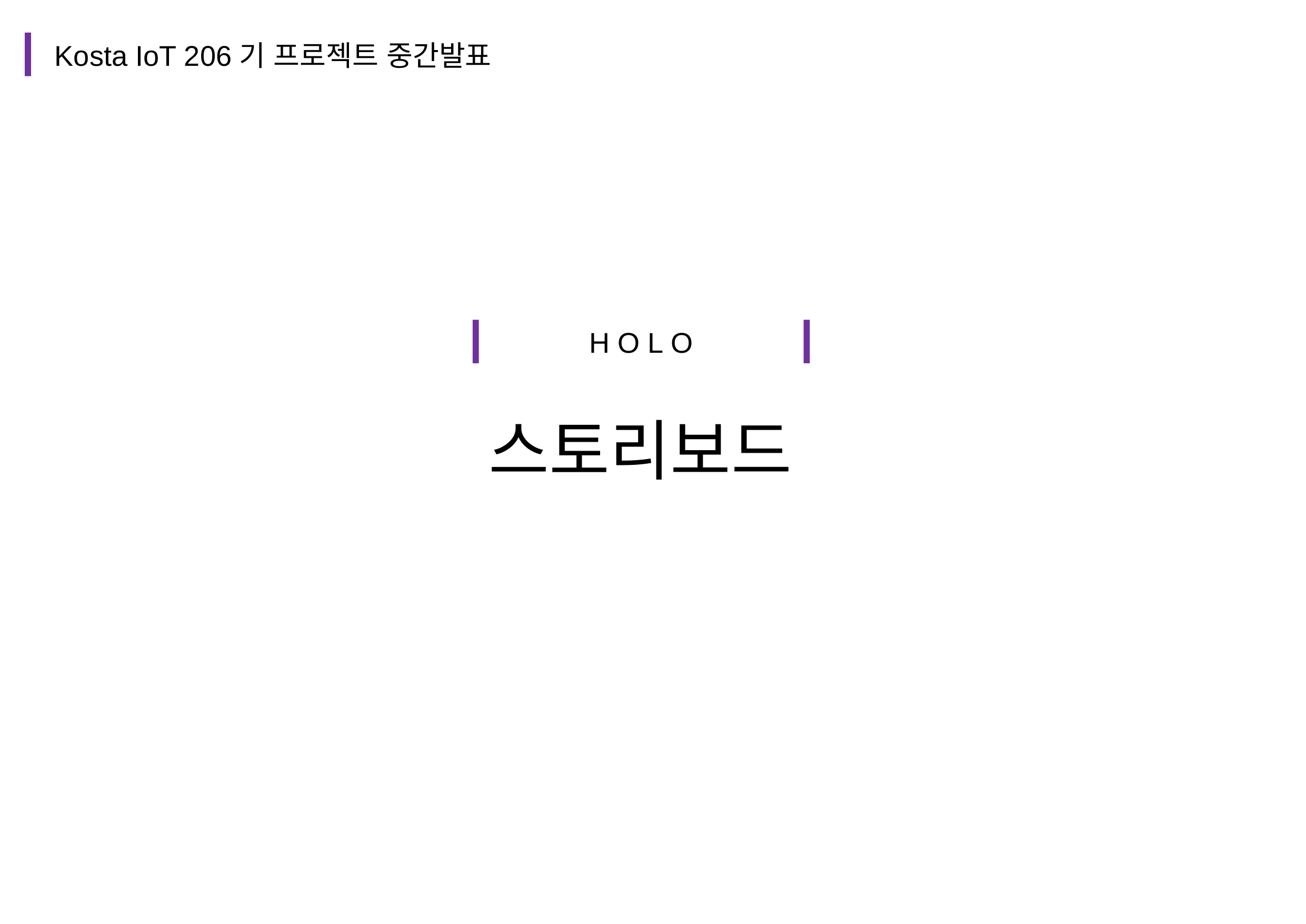

Kosta IoT 206기 프로젝트 중간발표

H O L O
스토리보드